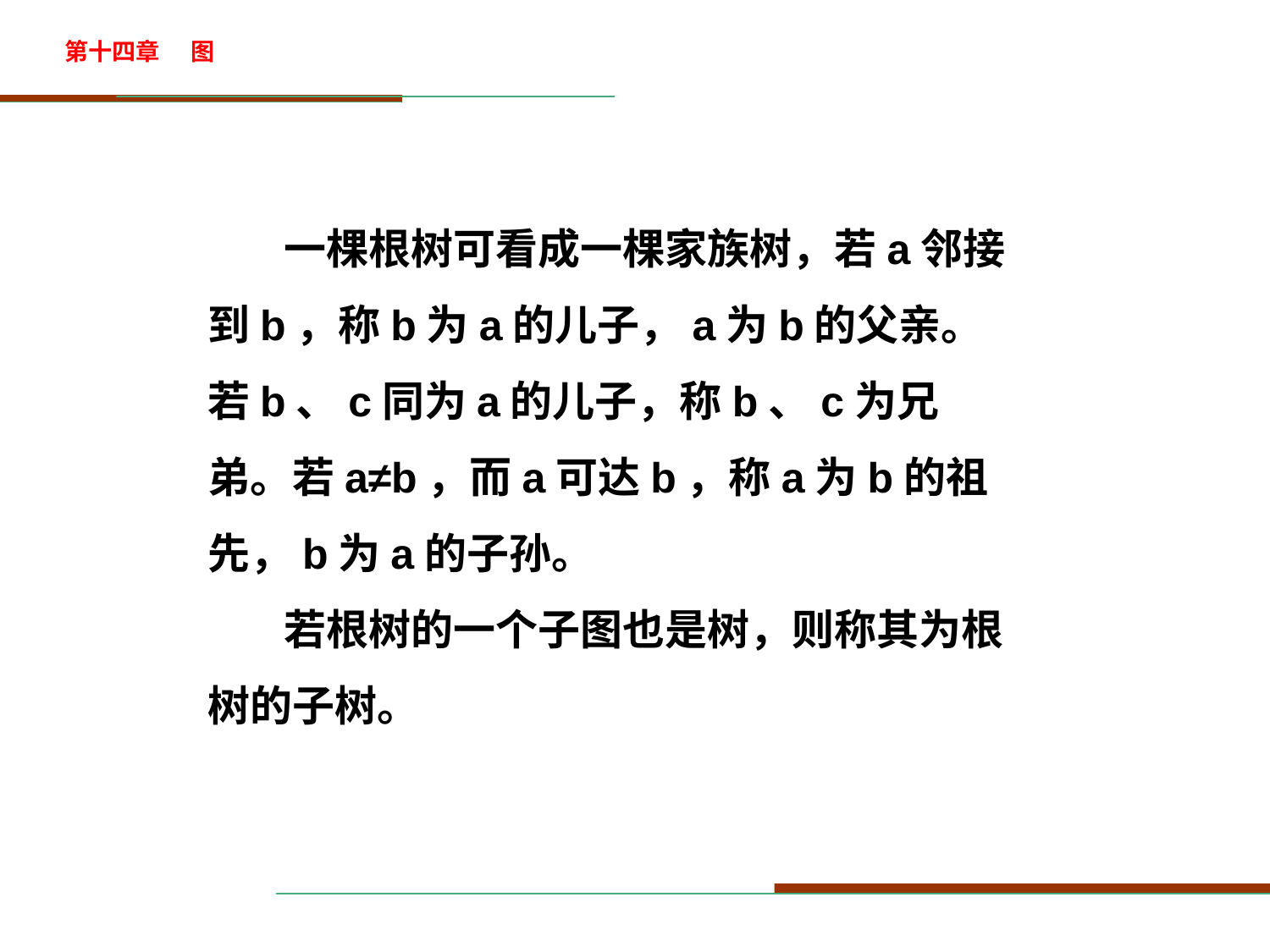

一棵根树可看成一棵家族树，若a邻接到b，称b为a的儿子，a为b的父亲。若b、c同为a的儿子，称b、c为兄弟。若a≠b，而a可达b，称a为b的祖先，b为a的子孙。
       若根树的一个子图也是树，则称其为根树的子树。